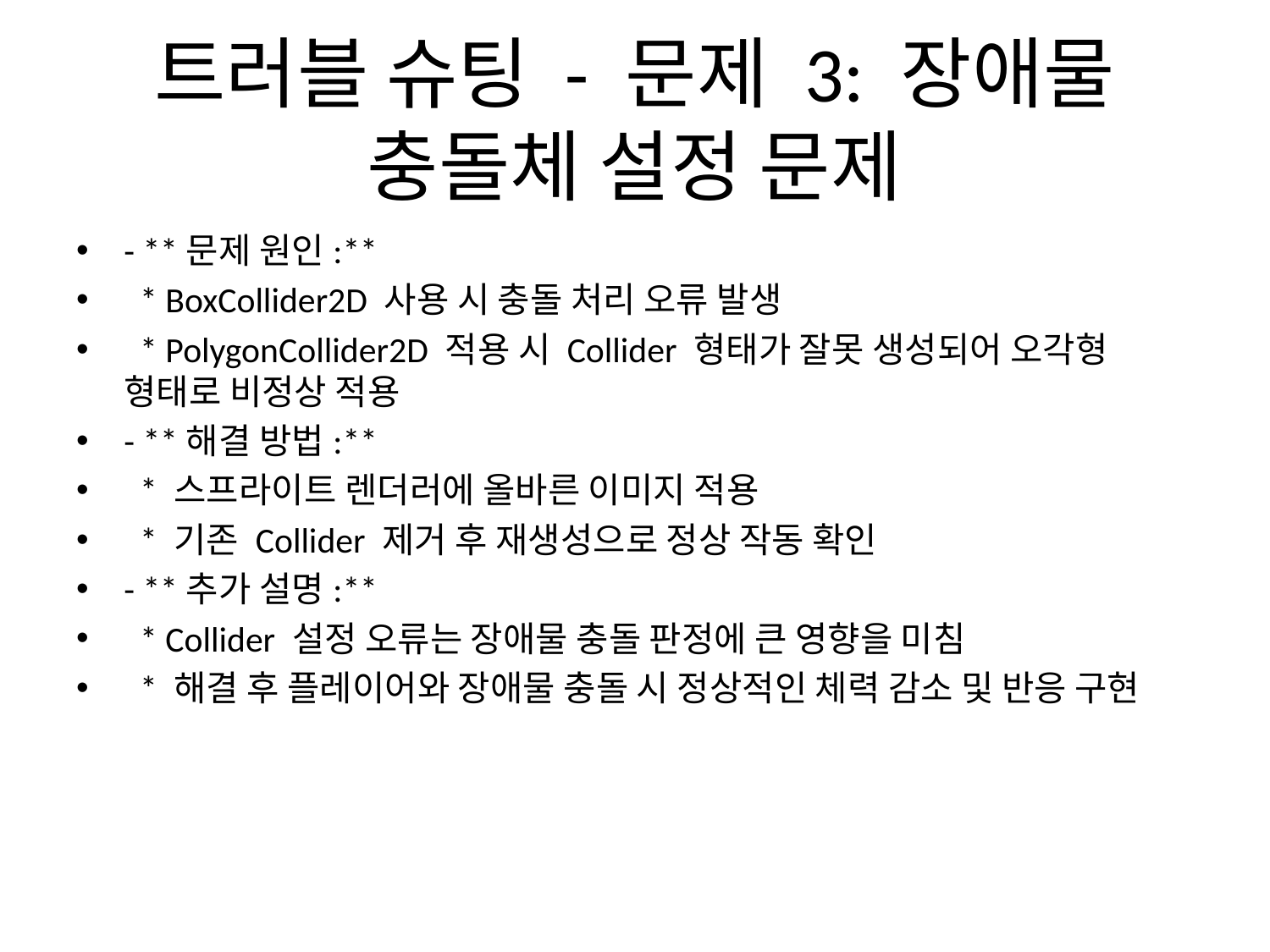

# 트러블 슈팅 - 문제 3: 장애물 충돌체 설정 문제
- **문제 원인:**
  * BoxCollider2D 사용 시 충돌 처리 오류 발생
  * PolygonCollider2D 적용 시 Collider 형태가 잘못 생성되어 오각형 형태로 비정상 적용
- **해결 방법:**
  * 스프라이트 렌더러에 올바른 이미지 적용
  * 기존 Collider 제거 후 재생성으로 정상 작동 확인
- **추가 설명:**
  * Collider 설정 오류는 장애물 충돌 판정에 큰 영향을 미침
  * 해결 후 플레이어와 장애물 충돌 시 정상적인 체력 감소 및 반응 구현